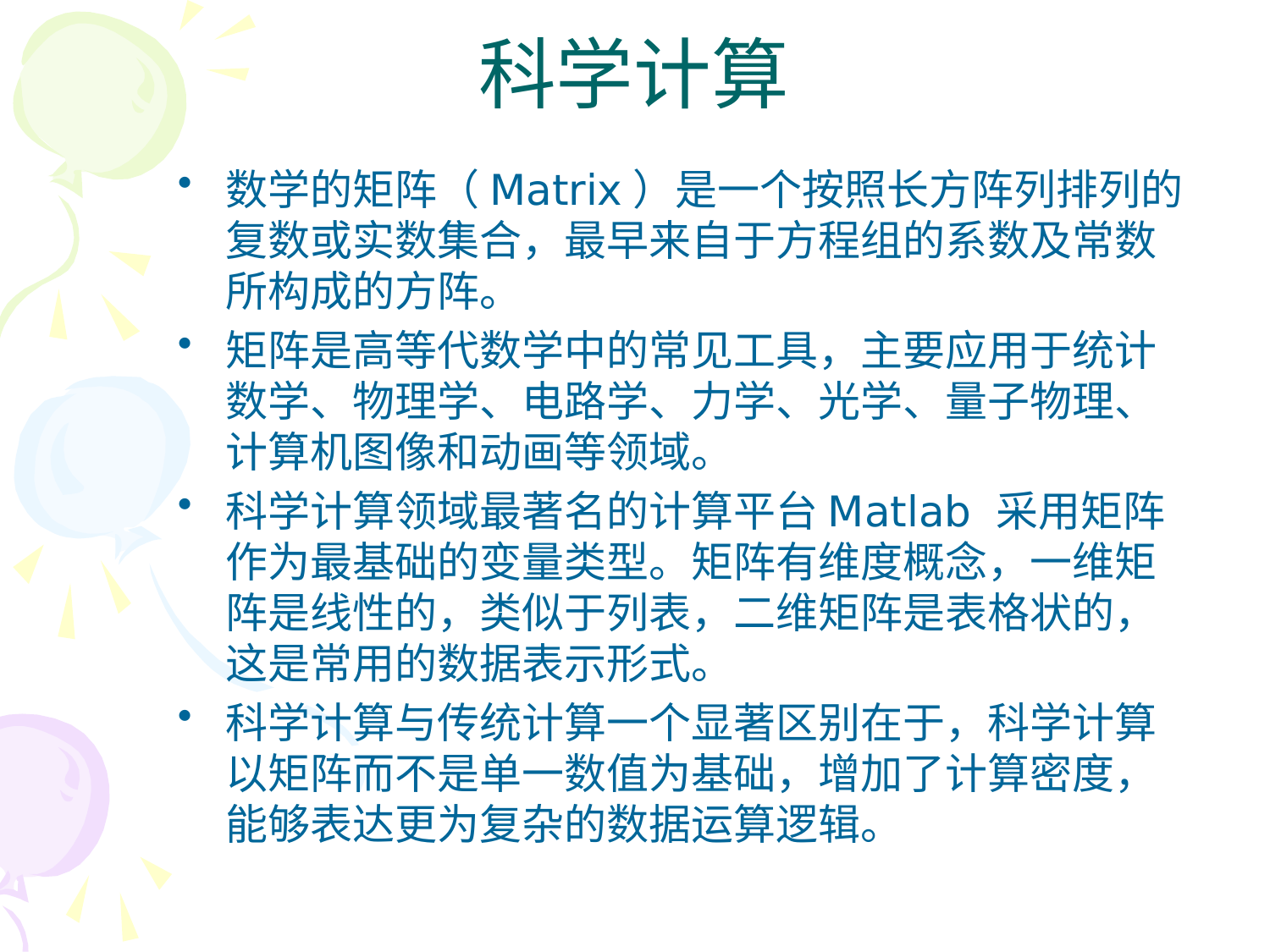

# 科学计算
数学的矩阵（Matrix）是一个按照长方阵列排列的复数或实数集合，最早来自于方程组的系数及常数所构成的方阵。
矩阵是高等代数学中的常见工具，主要应用于统计数学、物理学、电路学、力学、光学、量子物理、计算机图像和动画等领域。
科学计算领域最著名的计算平台Matlab 采用矩阵作为最基础的变量类型。矩阵有维度概念，一维矩阵是线性的，类似于列表，二维矩阵是表格状的，这是常用的数据表示形式。
科学计算与传统计算一个显著区别在于，科学计算以矩阵而不是单一数值为基础，增加了计算密度，能够表达更为复杂的数据运算逻辑。